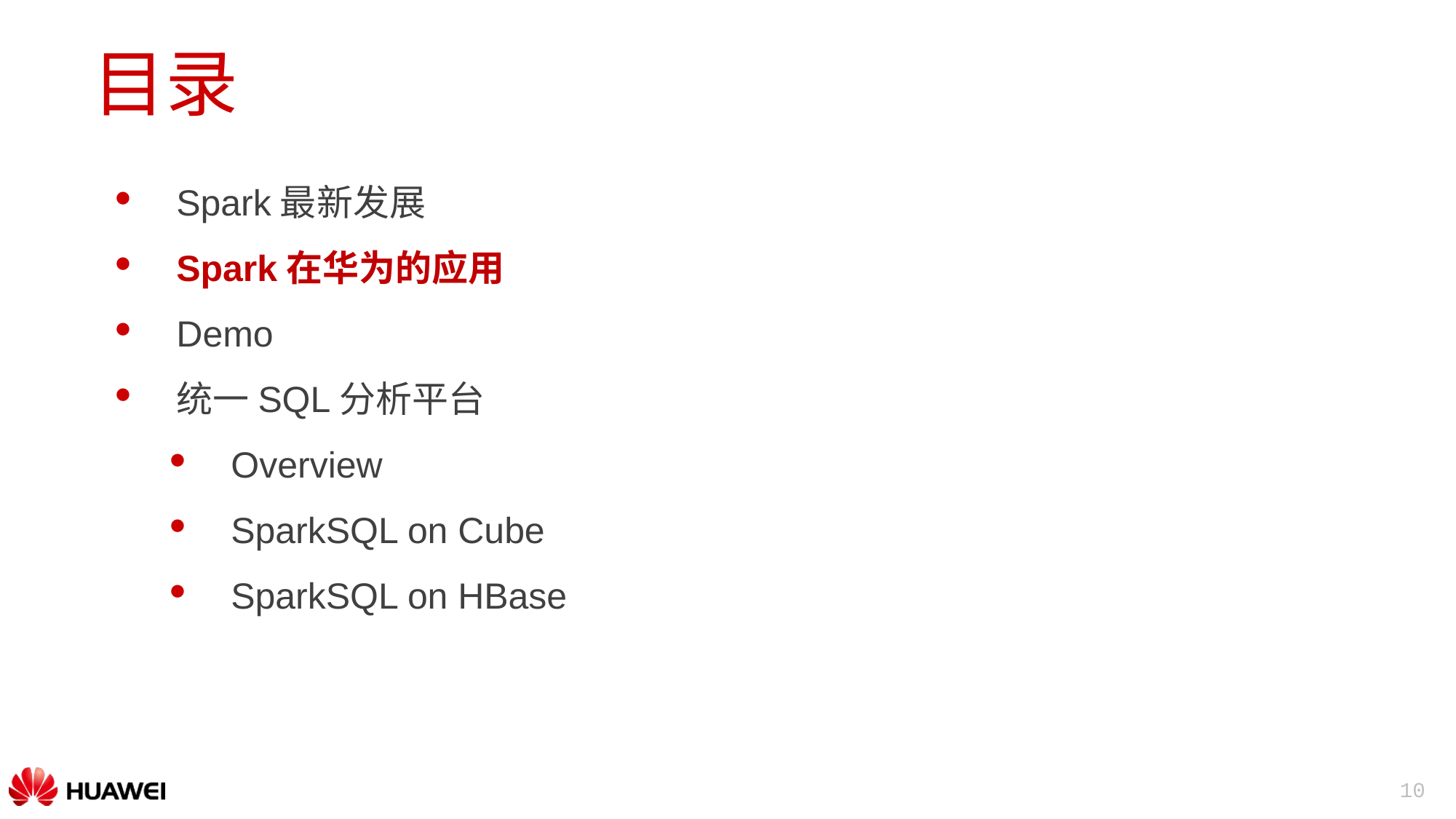

# 目录
Spark最新发展
Spark在华为的应用
Demo
统一SQL分析平台
Overview
SparkSQL on Cube
SparkSQL on HBase